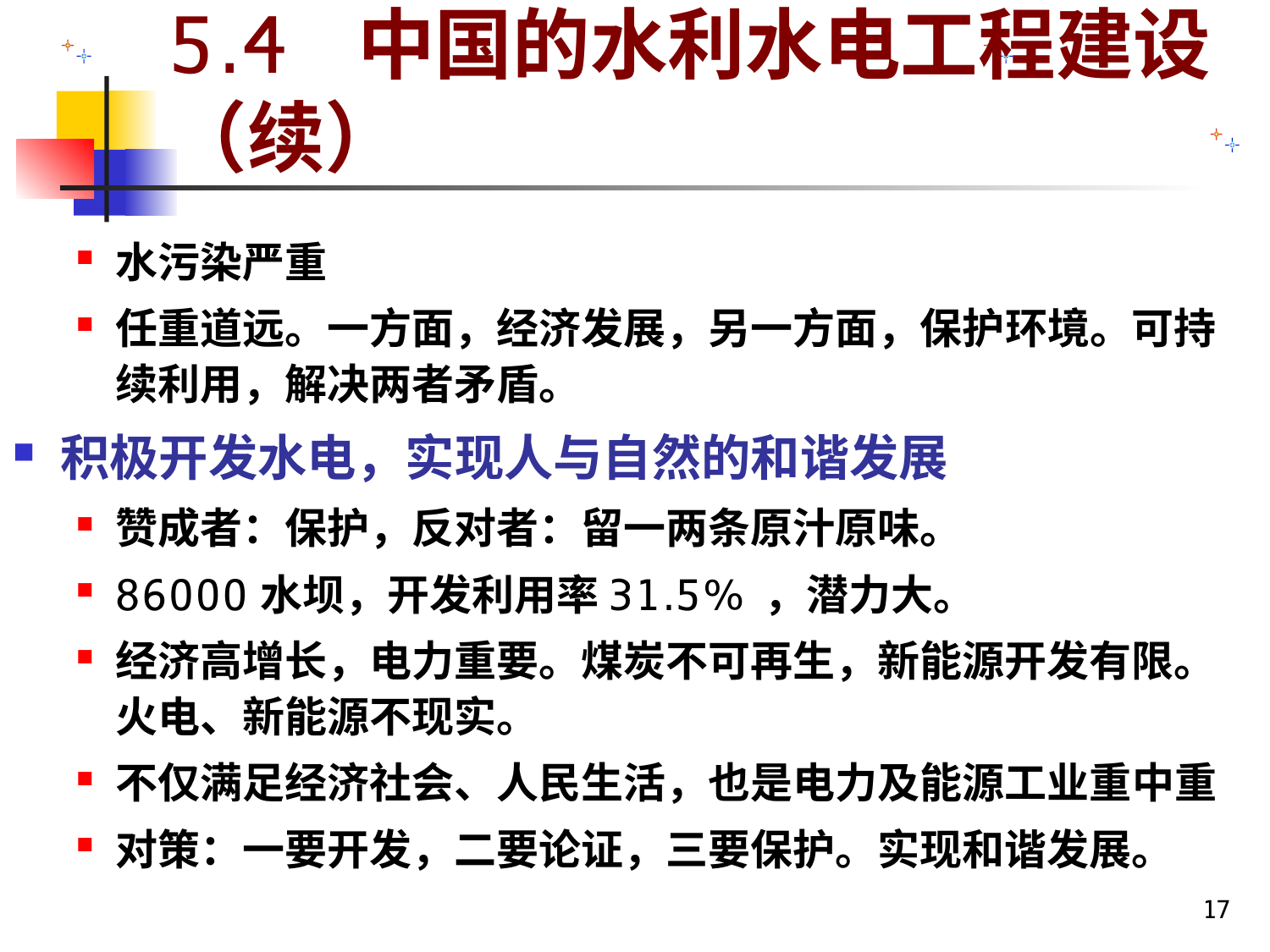

# 5.4  中国的水利水电工程建设（续）
水污染严重
任重道远。一方面，经济发展，另一方面，保护环境。可持续利用，解决两者矛盾。
积极开发水电，实现人与自然的和谐发展
赞成者：保护，反对者：留一两条原汁原味。
86000水坝，开发利用率31.5%，潜力大。
经济高增长，电力重要。煤炭不可再生，新能源开发有限。火电、新能源不现实。
不仅满足经济社会、人民生活，也是电力及能源工业重中重
对策：一要开发，二要论证，三要保护。实现和谐发展。

17